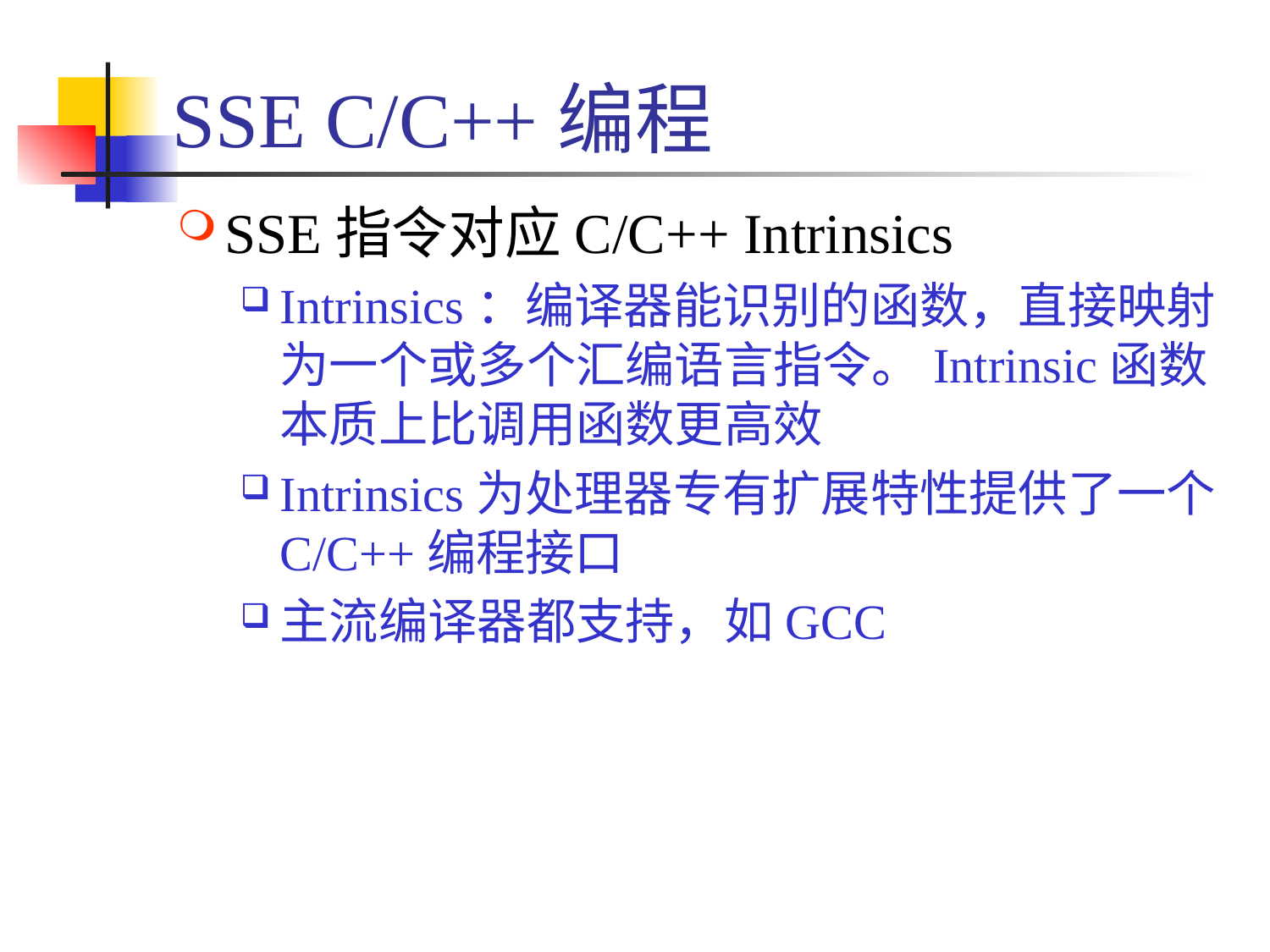

# SSE C/C++编程
SSE指令对应C/C++ Intrinsics
Intrinsics：编译器能识别的函数，直接映射为一个或多个汇编语言指令。Intrinsic函数本质上比调用函数更高效
Intrinsics为处理器专有扩展特性提供了一个C/C++编程接口
主流编译器都支持，如GCC